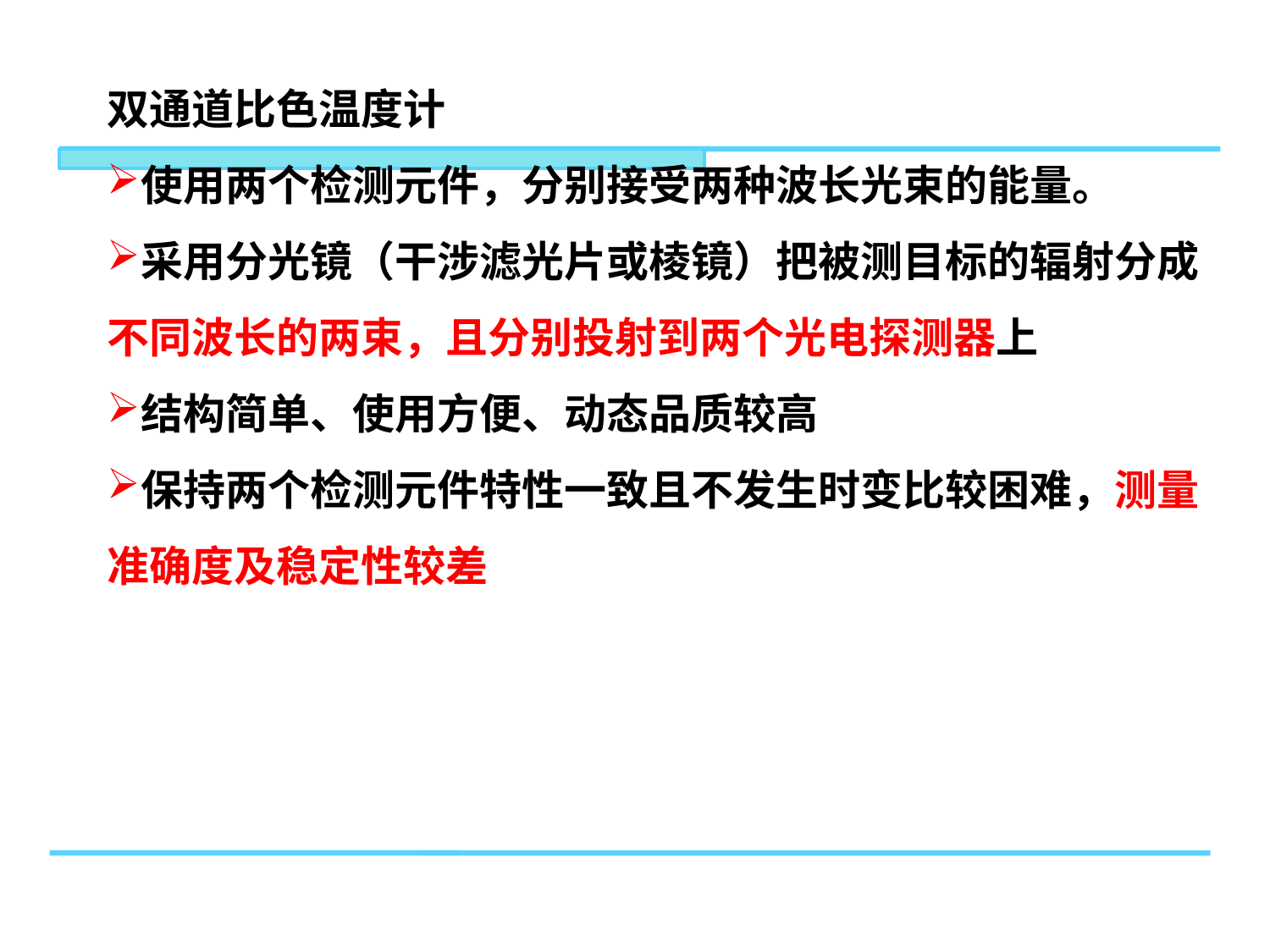

双通道比色温度计
使用两个检测元件，分别接受两种波长光束的能量。
采用分光镜（干涉滤光片或棱镜）把被测目标的辐射分成不同波长的两束，且分别投射到两个光电探测器上
结构简单、使用方便、动态品质较高
保持两个检测元件特性一致且不发生时变比较困难，测量准确度及稳定性较差